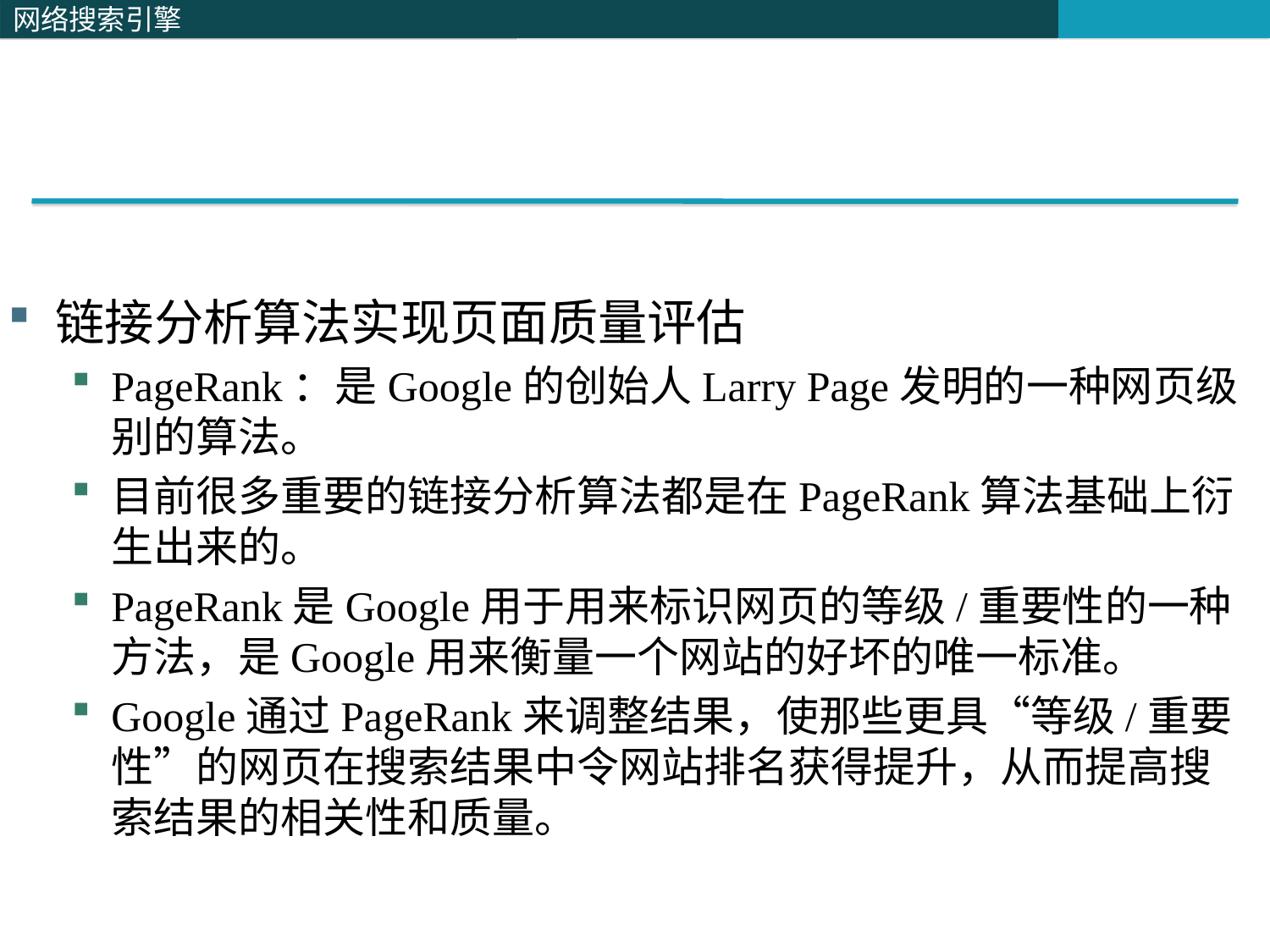

链接分析算法实现页面质量评估
PageRank：是Google的创始人Larry Page发明的一种网页级别的算法。
目前很多重要的链接分析算法都是在PageRank算法基础上衍生出来的。
PageRank是Google用于用来标识网页的等级/重要性的一种方法，是Google用来衡量一个网站的好坏的唯一标准。
Google通过PageRank来调整结果，使那些更具“等级/重要性”的网页在搜索结果中令网站排名获得提升，从而提高搜索结果的相关性和质量。